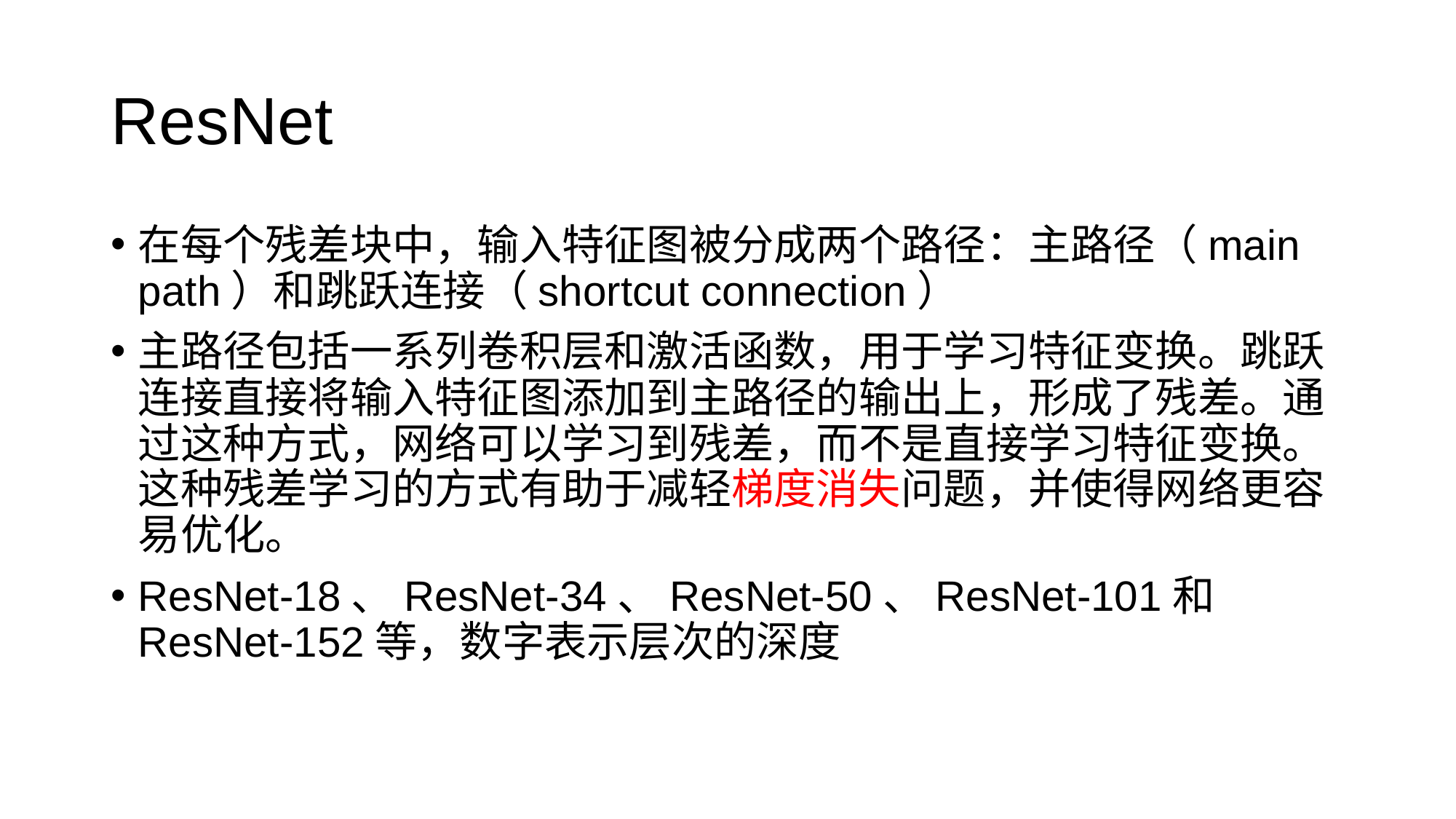

# ResNet
在每个残差块中，输入特征图被分成两个路径：主路径（main path）和跳跃连接（shortcut connection）
主路径包括一系列卷积层和激活函数，用于学习特征变换。跳跃连接直接将输入特征图添加到主路径的输出上，形成了残差。通过这种方式，网络可以学习到残差，而不是直接学习特征变换。这种残差学习的方式有助于减轻梯度消失问题，并使得网络更容易优化。
ResNet-18、ResNet-34、ResNet-50、ResNet-101和ResNet-152等，数字表示层次的深度